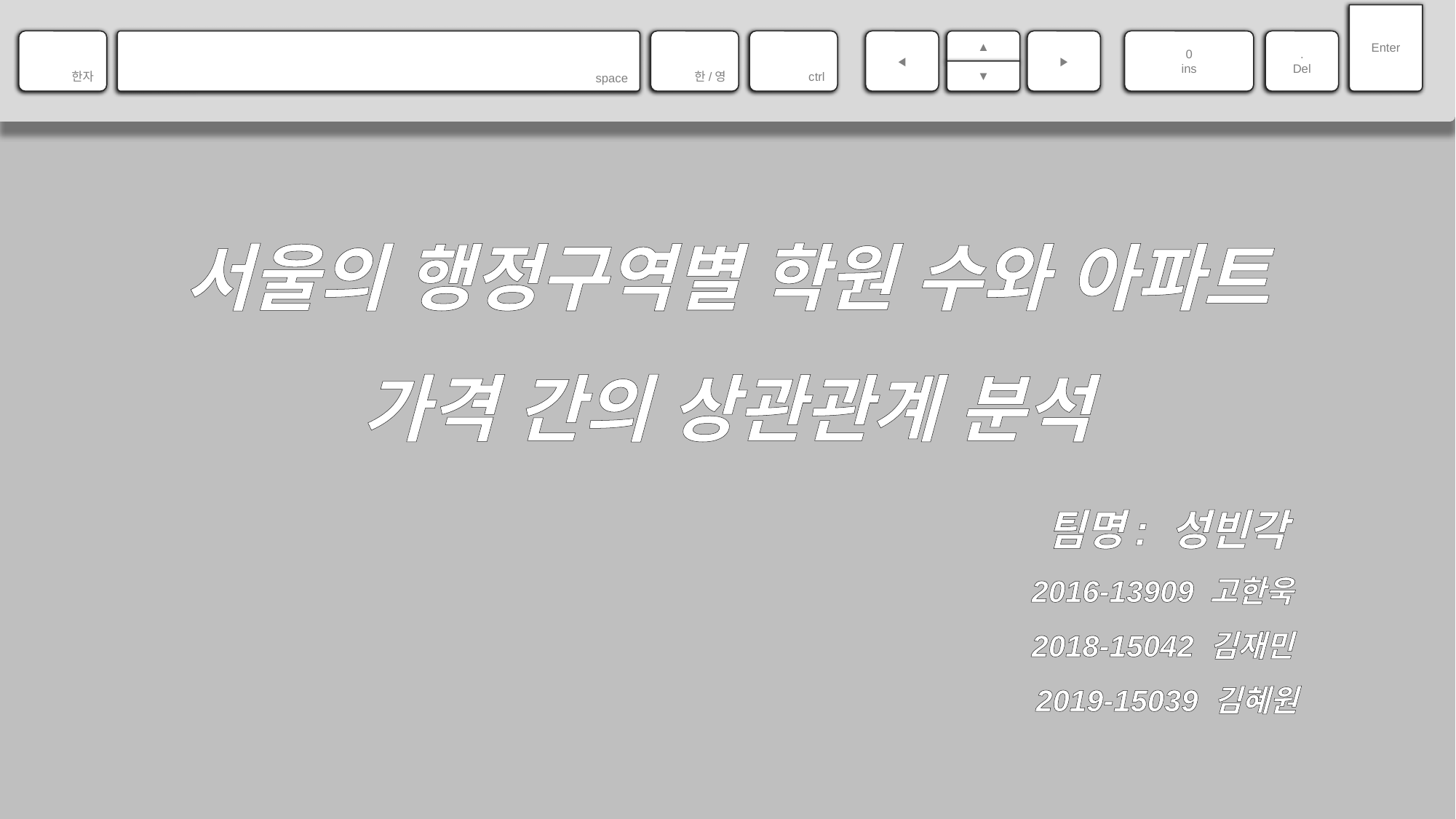

Enter
한자
space
한/영
ctrl
◀
▲
▶
0
ins
.
Del
▼
서울의 행정구역별 학원 수와 아파트 가격 간의 상관관계 분석
팀명: 성빈각
2016-13909 고한욱
2018-15042 김재민
2019-15039 김혜원